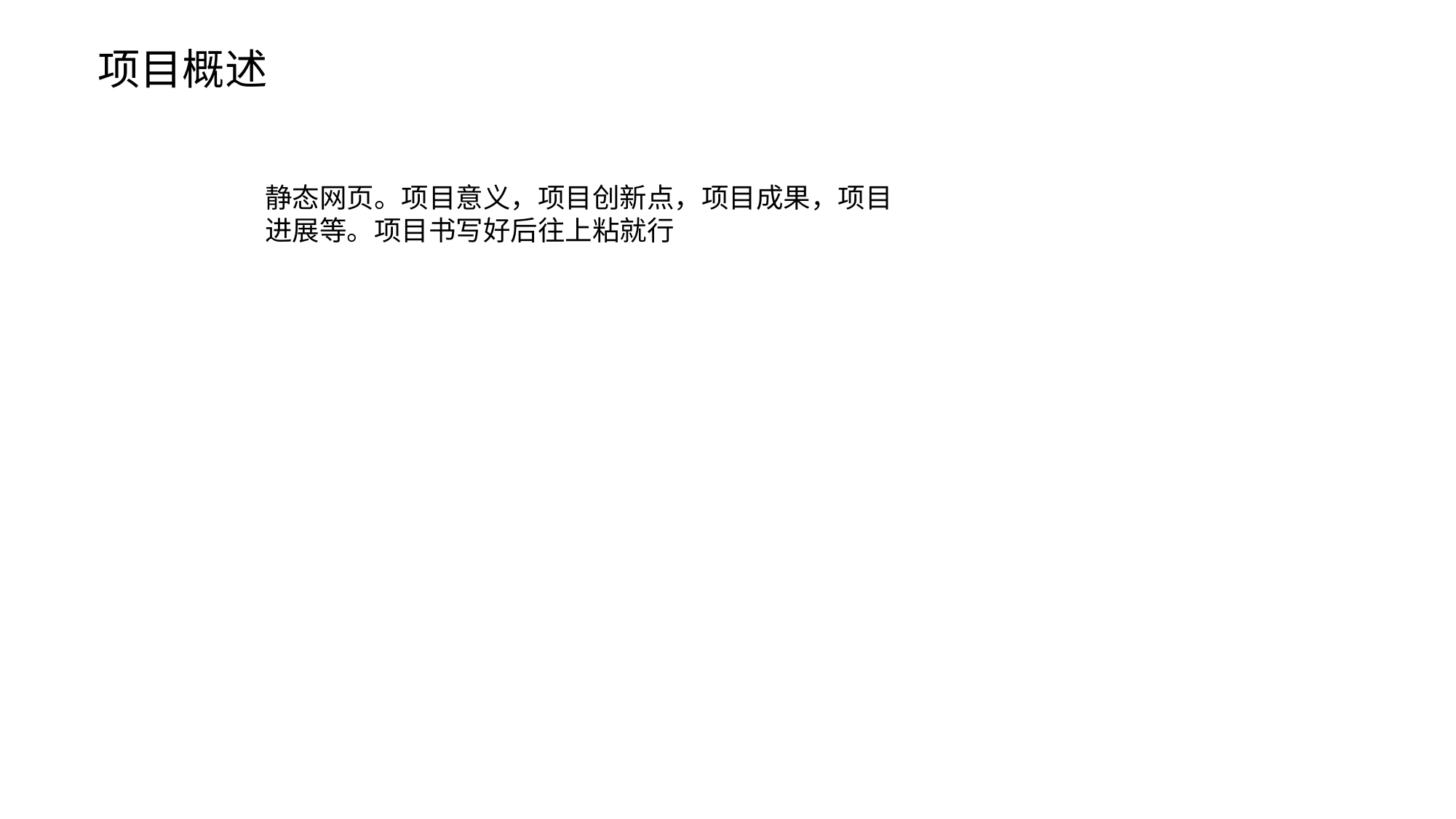

项目概述
静态网页。项目意义，项目创新点，项目成果，项目进展等。项目书写好后往上粘就行